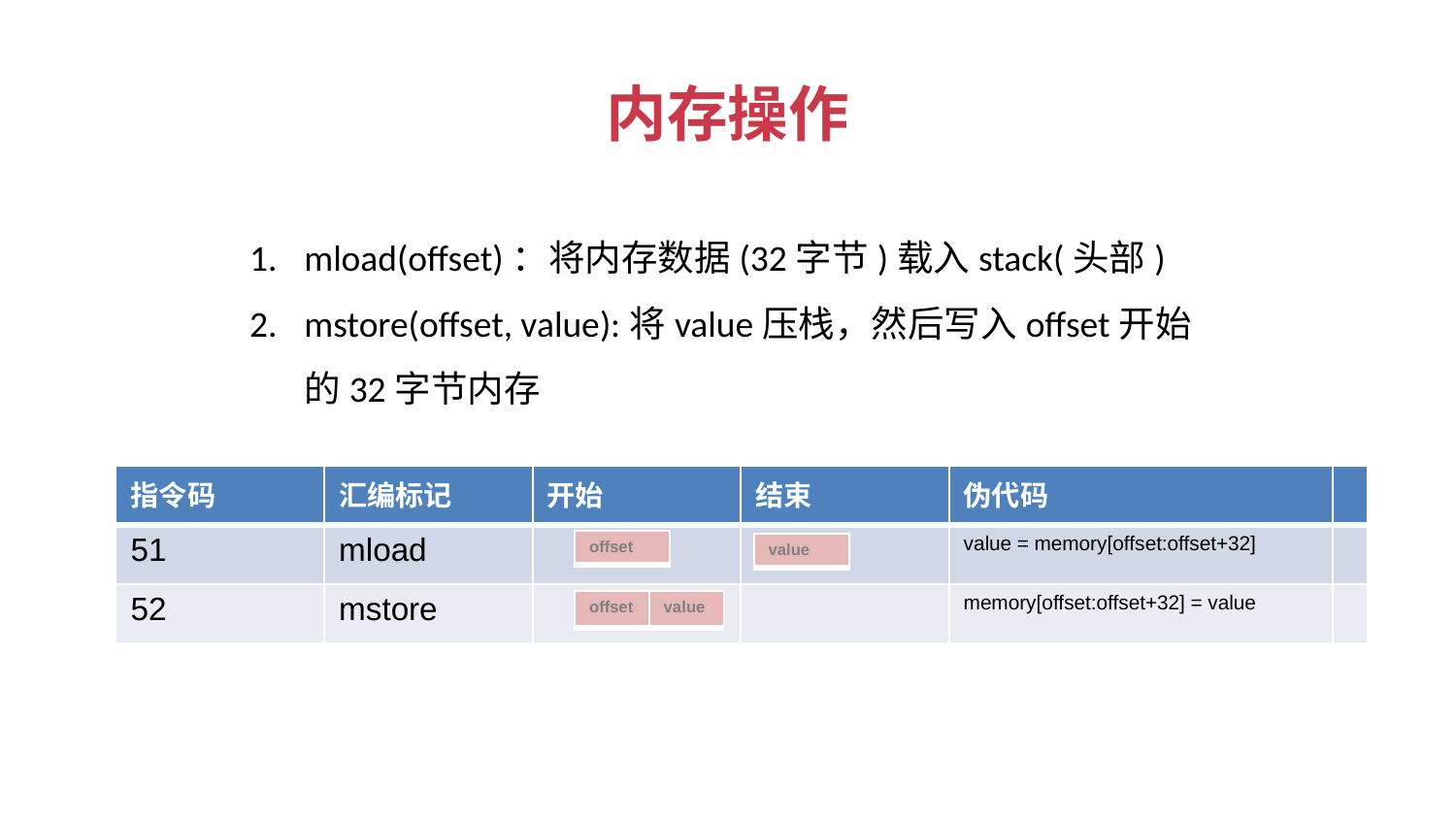

内存操作
mload(offset)：将内存数据(32字节)载入stack(头部)
mstore(offset, value):将value压栈，然后写入offset开始的32字节内存
| 指令码 | 汇编标记 | 开始 | 结束 | 伪代码 |  |
| --- | --- | --- | --- | --- | --- |
| 51 | mload |  |  | value = memory[offset:offset+32] |  |
| 52 | mstore |  |  | memory[offset:offset+32] = value |  |
| offset |
| --- |
| value |
| --- |
| offset | value |
| --- | --- |